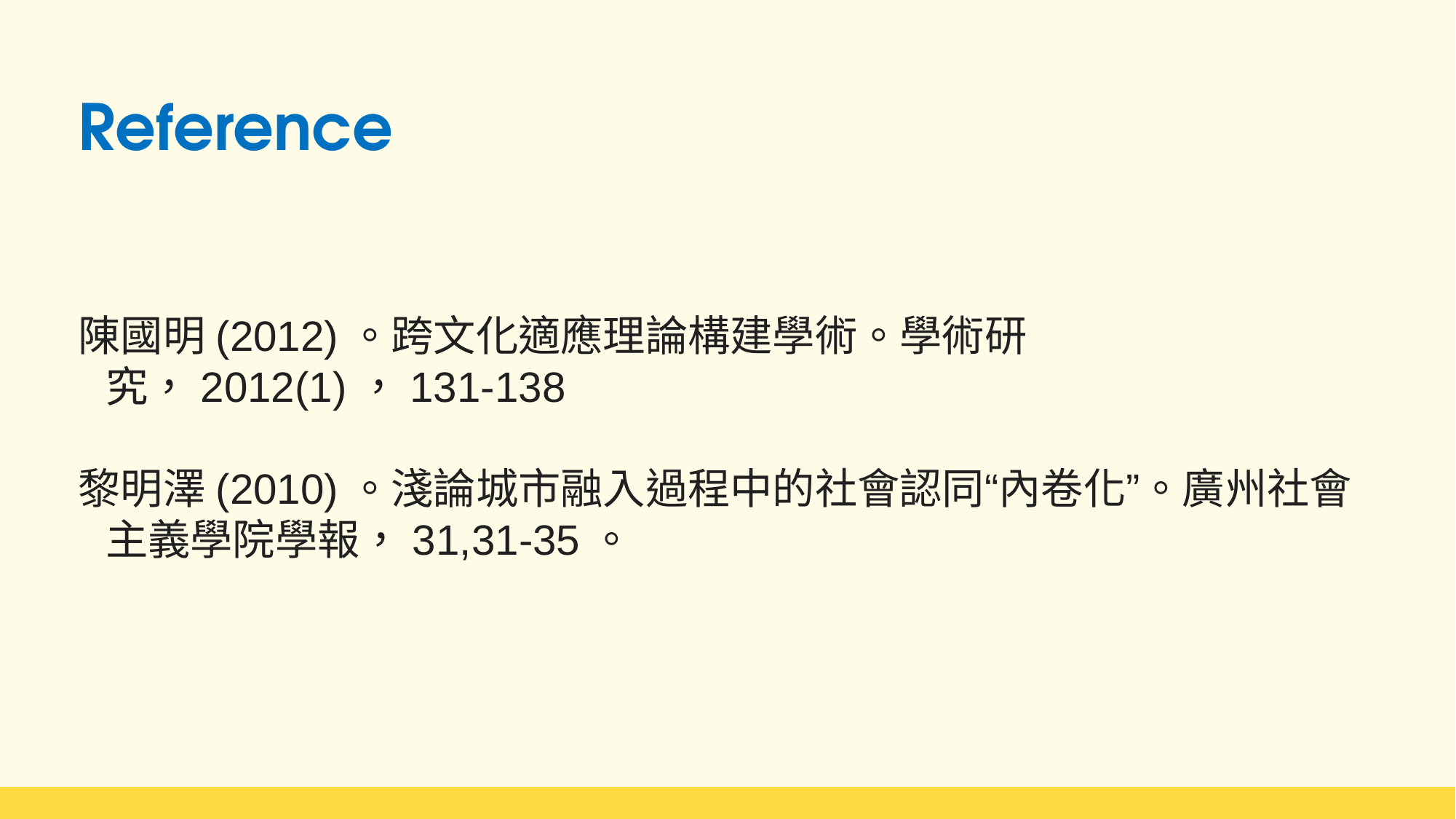

Reference

陳國明(2012)。跨文化適應理論構建學術。學術研究，2012(1)，131-138

黎明澤(2010)。淺論城市融入過程中的社會認同“內卷化”。廣州社會主義學院學報，31,31-35。